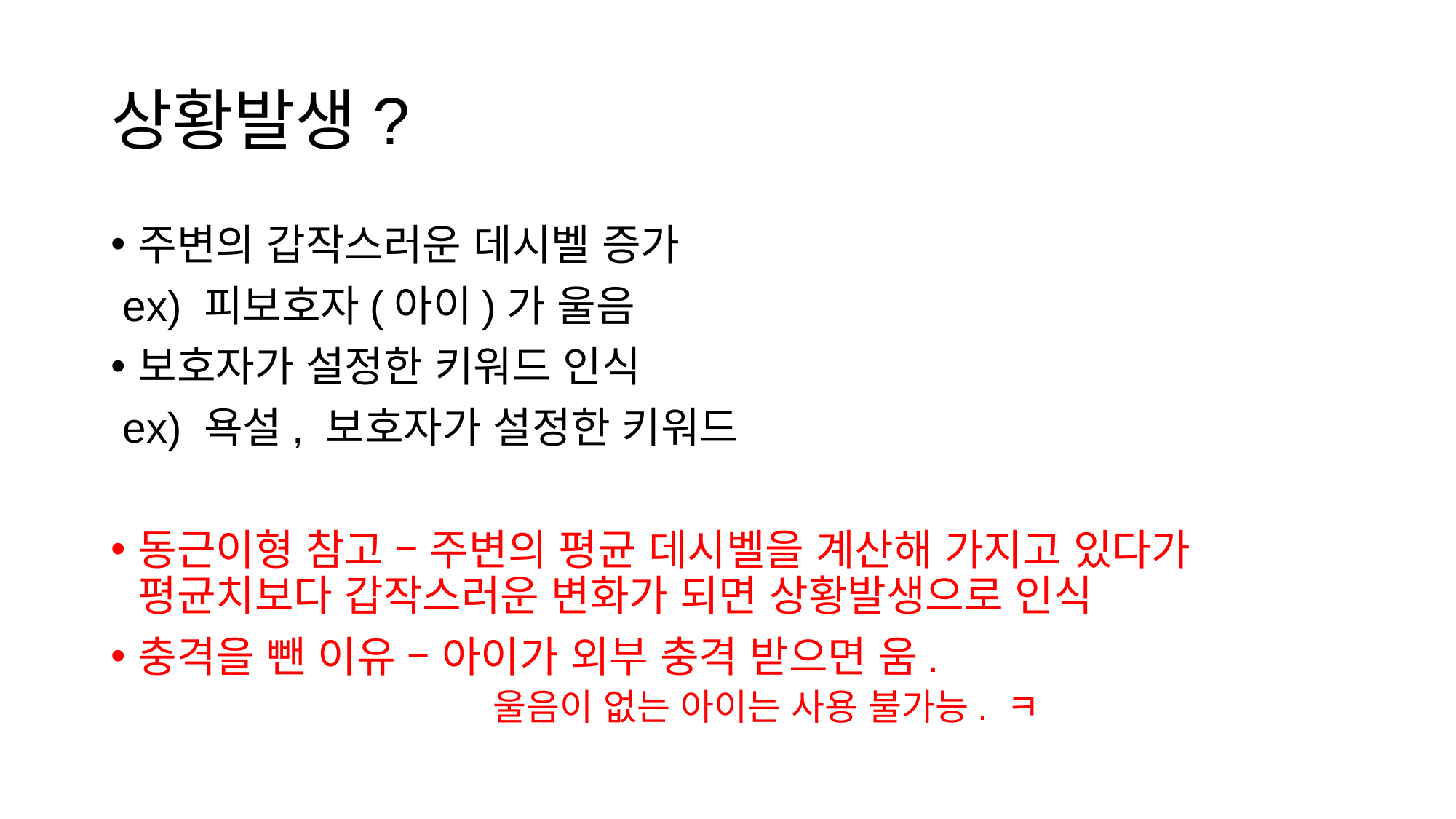

# 상황발생?
주변의 갑작스러운 데시벨 증가
 ex) 피보호자(아이)가 울음
보호자가 설정한 키워드 인식
 ex) 욕설, 보호자가 설정한 키워드

동근이형 참고 – 주변의 평균 데시벨을 계산해 가지고 있다가 평균치보다 갑작스러운 변화가 되면 상황발생으로 인식
충격을 뺀 이유 – 아이가 외부 충격 받으면 움.
			울음이 없는 아이는 사용 불가능. ㅋ